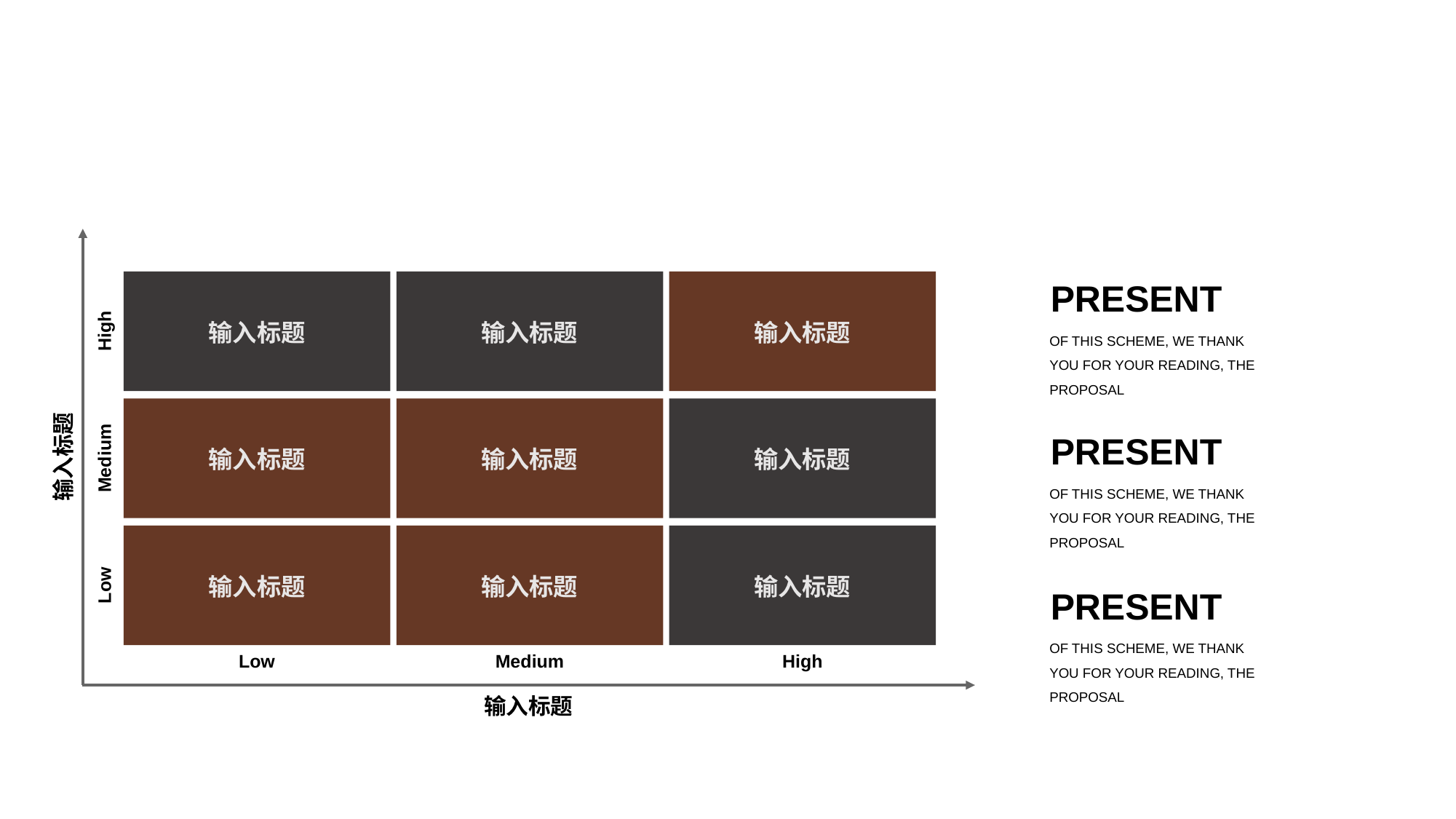

PRESENT
OF THIS SCHEME, WE THANK YOU FOR YOUR READING, THE PROPOSAL

输入标题
输入标题
输入标题
High

PRESENT
OF THIS SCHEME, WE THANK YOU FOR YOUR READING, THE PROPOSAL
输入标题
输入标题
输入标题
输入标题
Medium

输入标题
输入标题
输入标题
Low
PRESENT
OF THIS SCHEME, WE THANK YOU FOR YOUR READING, THE PROPOSAL
Low
Medium
High
输入标题